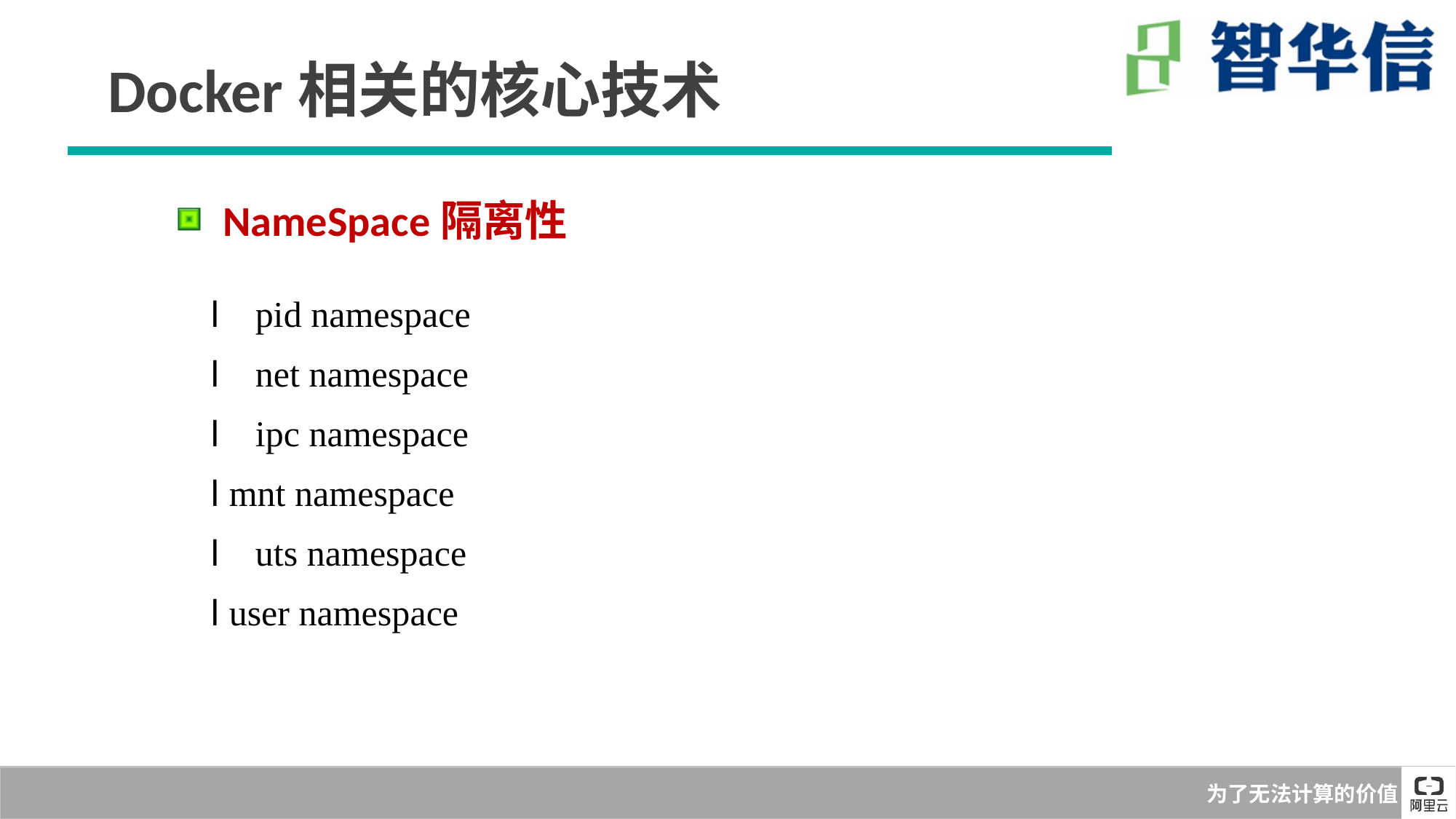

Docker相关的核心技术
  NameSpace隔离性
l    pid namespace
l    net namespace
l    ipc namespace
l mnt namespace
l    uts namespace
l user namespace